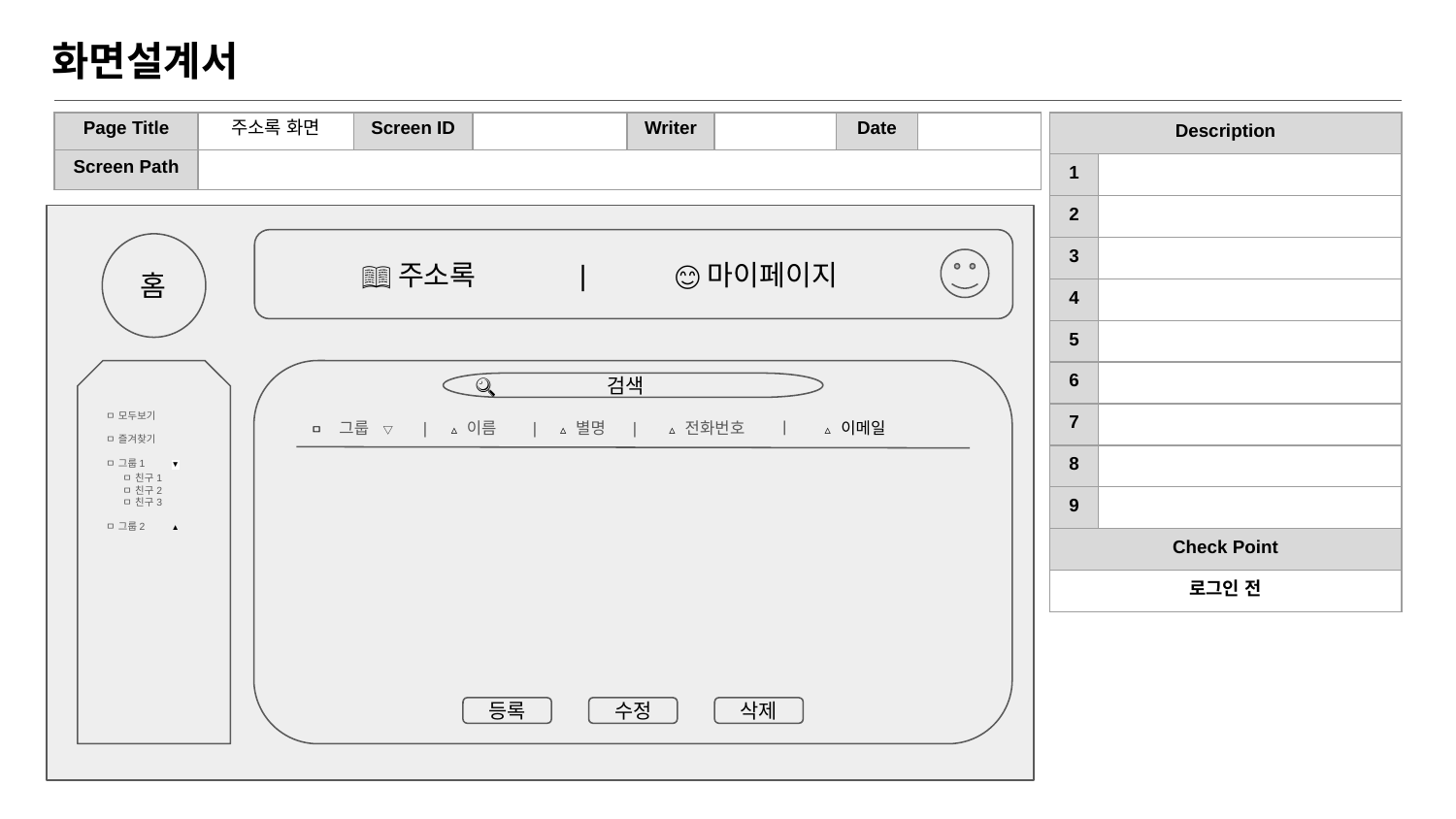

# 화면설계서
| Page Title | 주소록 화면 | Screen ID |  | Writer |  | Date |  |
| --- | --- | --- | --- | --- | --- | --- | --- |
| Screen Path |  |  |  |  |  |  |  |
| Description |  |
| --- | --- |
| 1 |  |
| 2 |  |
| 3 |  |
| 4 |  |
| 5 |  |
| 6 |  |
| 7 |  |
| 8 |  |
| 9 |  |
| Check Point |  |
| 로그인 전 |  |

           📖주소록            |           😊마이페이지
홈

🔍                   검색
ㅁ 모두보기

ㅁ ⭐즐겨찾기

ㅁ 그룹1         ▼
     ㅁ 친구1
     ㅁ 친구2
     ㅁ 친구3

ㅁ 그룹2         ▲

ㅁ     그룹   ▽      |       ▵  이름       |     ▵  별명     |       ▵  전화번호       ㅣ       ▵   이메일
등록
수정
삭제